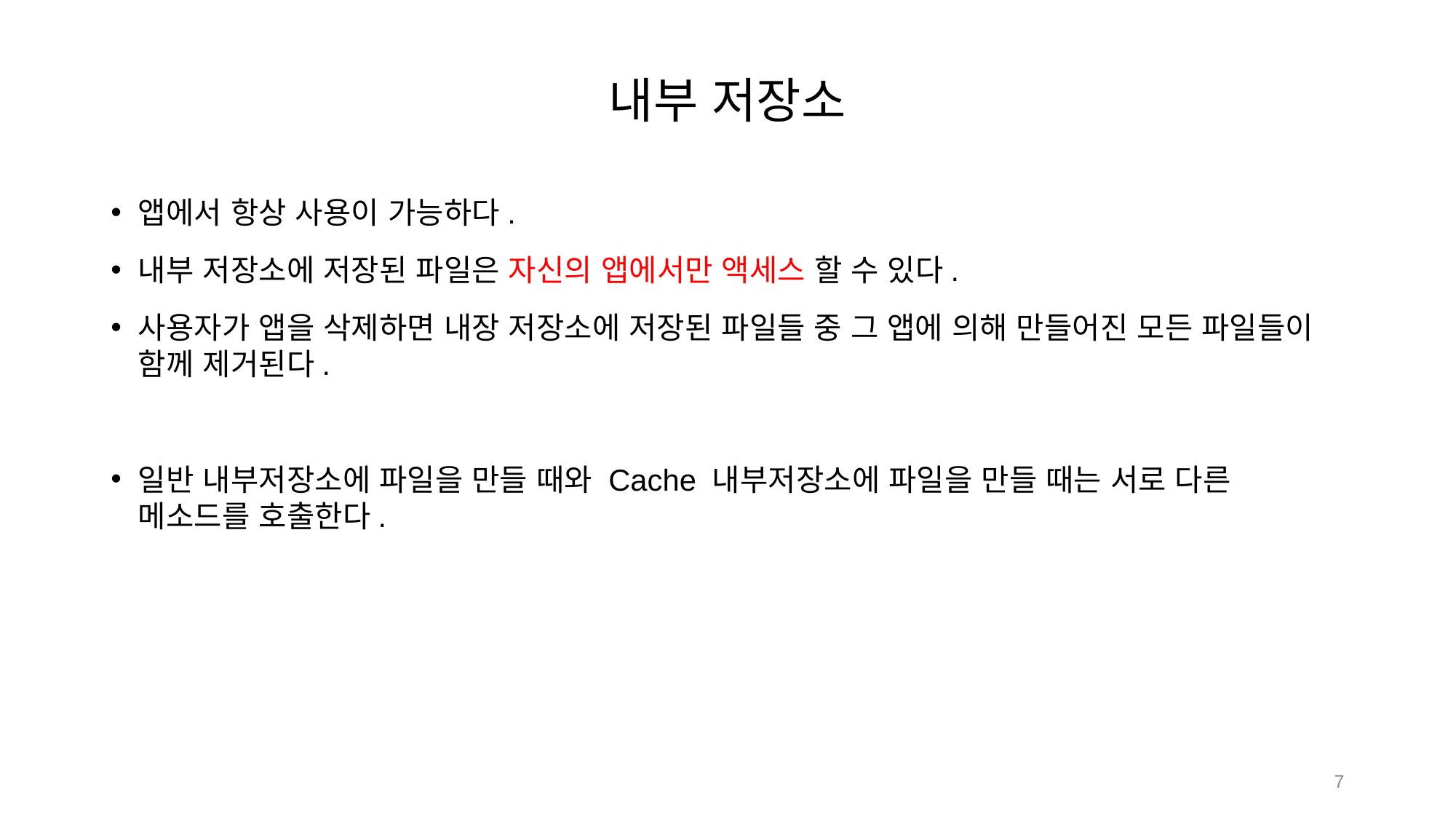

# 내부 저장소
앱에서 항상 사용이 가능하다.
내부 저장소에 저장된 파일은 자신의 앱에서만 액세스 할 수 있다.
사용자가 앱을 삭제하면 내장 저장소에 저장된 파일들 중 그 앱에 의해 만들어진 모든 파일들이 함께 제거된다.

일반 내부저장소에 파일을 만들 때와 Cache 내부저장소에 파일을 만들 때는 서로 다른 메소드를 호출한다.

7